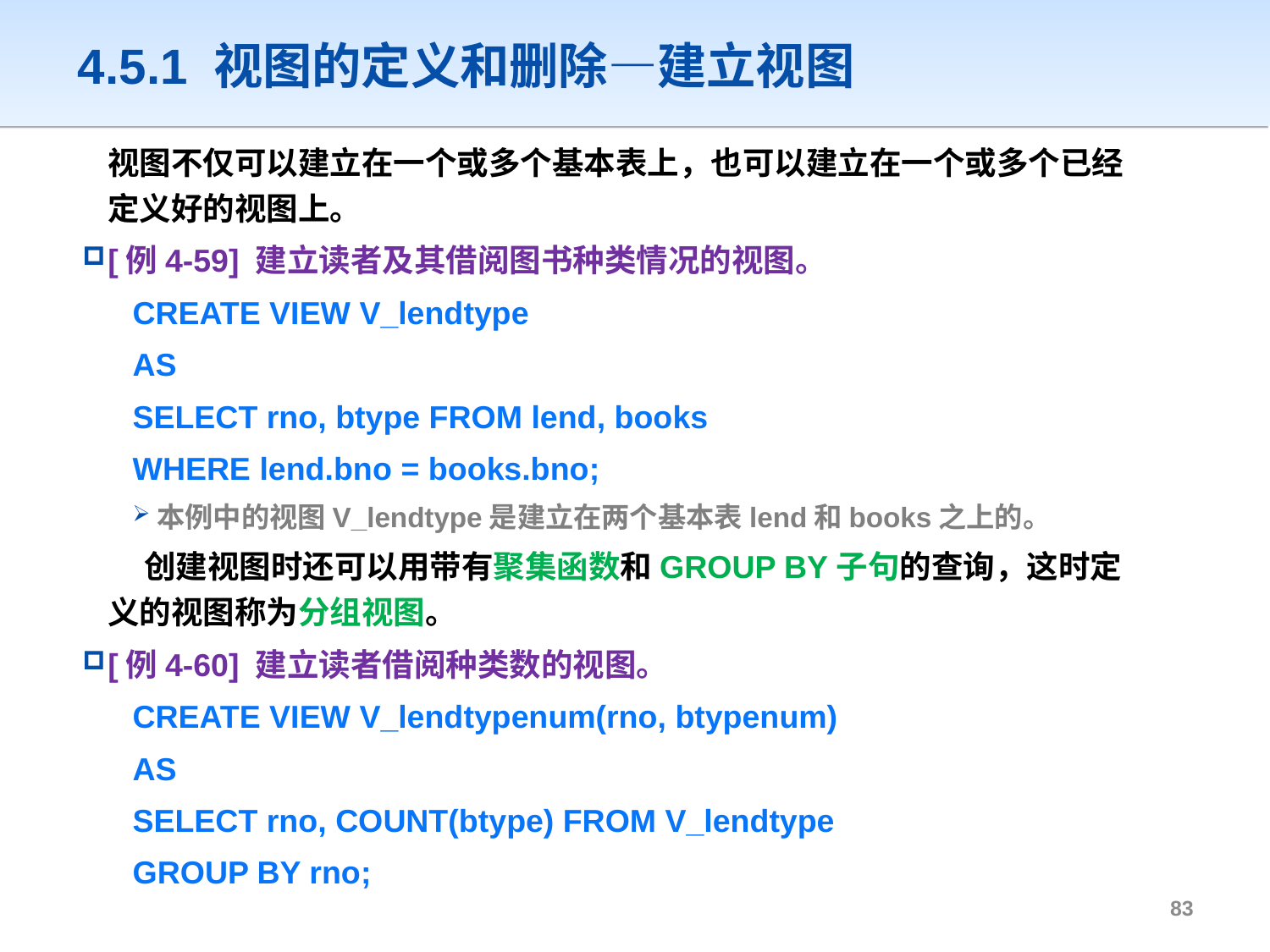

# 4.5.1 视图的定义和删除—建立视图
	视图不仅可以建立在一个或多个基本表上，也可以建立在一个或多个已经定义好的视图上。
[例4-59] 建立读者及其借阅图书种类情况的视图。
CREATE VIEW V_lendtype
AS
SELECT rno, btype FROM lend, books
WHERE lend.bno = books.bno;
本例中的视图V_lendtype是建立在两个基本表lend和books之上的。
	    创建视图时还可以用带有聚集函数和GROUP BY子句的查询，这时定义的视图称为分组视图。
[例4-60] 建立读者借阅种类数的视图。
CREATE VIEW V_lendtypenum(rno, btypenum)
AS
SELECT rno, COUNT(btype) FROM V_lendtype
GROUP BY rno;

83